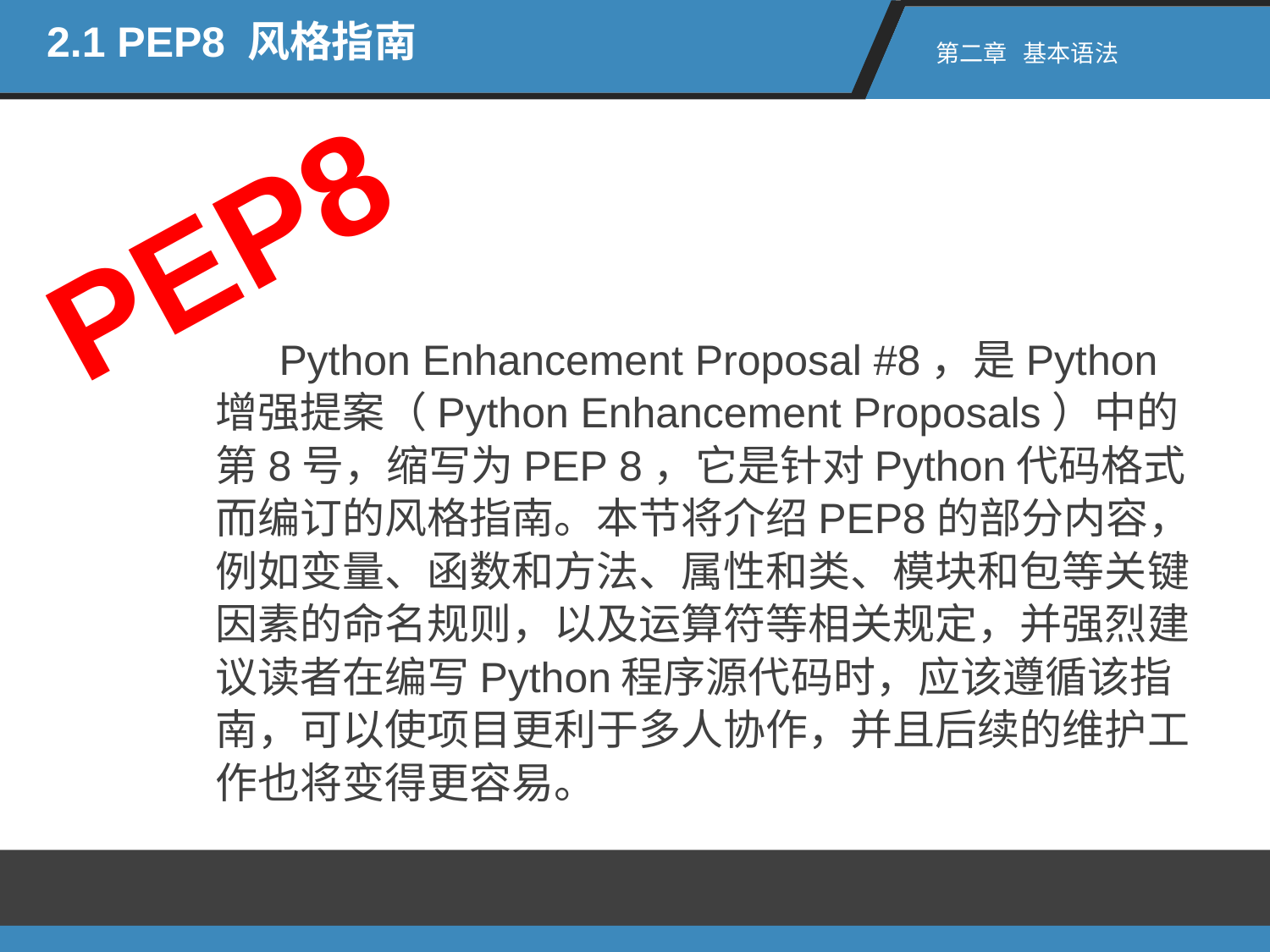

2.1 PEP8 风格指南
第二章   基本语法
PEP8
Python Enhancement Proposal #8，是Python增强提案（Python Enhancement Proposals）中的第8号，缩写为PEP 8，它是针对Python代码格式而编订的风格指南。本节将介绍PEP8的部分内容，例如变量、函数和方法、属性和类、模块和包等关键因素的命名规则，以及运算符等相关规定，并强烈建议读者在编写Python程序源代码时，应该遵循该指南，可以使项目更利于多人协作，并且后续的维护工作也将变得更容易。